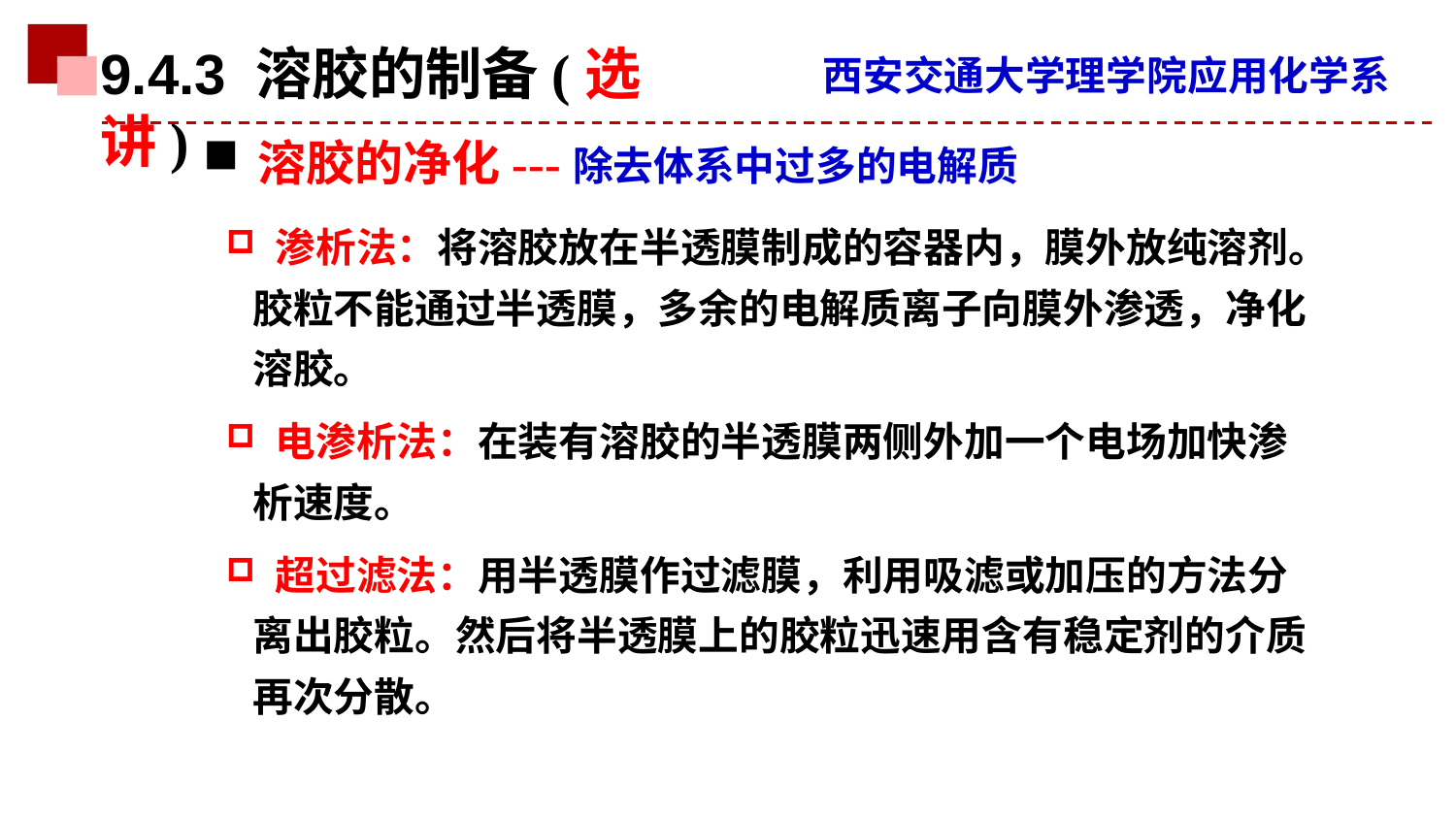

9.4.3 溶胶的制备(选讲)
溶胶的净化---除去体系中过多的电解质

 渗析法：将溶胶放在半透膜制成的容器内，膜外放纯溶剂。胶粒不能通过半透膜，多余的电解质离子向膜外渗透，净化溶胶。
 电渗析法：在装有溶胶的半透膜两侧外加一个电场加快渗析速度。
 超过滤法：用半透膜作过滤膜，利用吸滤或加压的方法分离出胶粒。然后将半透膜上的胶粒迅速用含有稳定剂的介质再次分散。